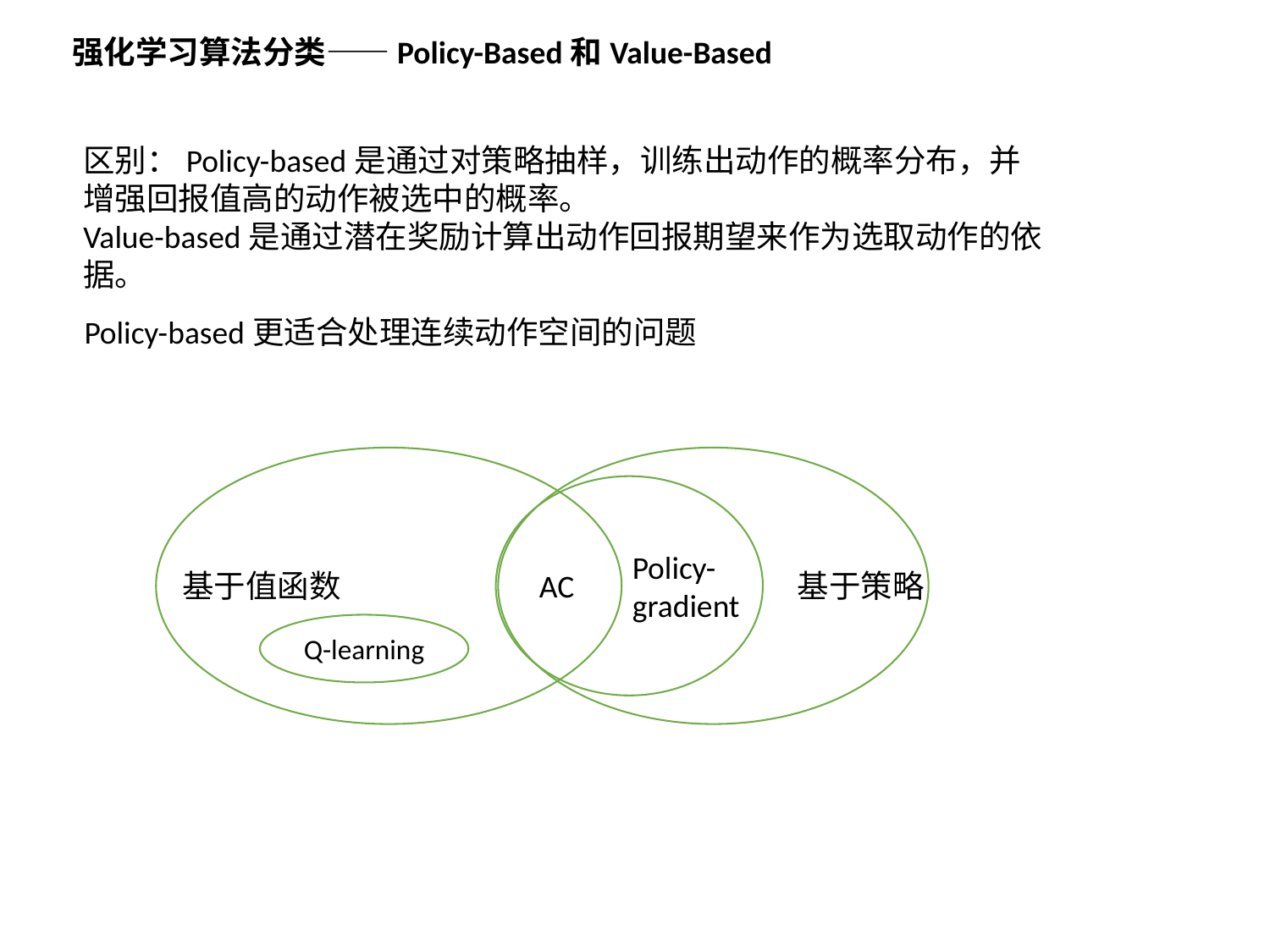

强化学习算法分类——Policy-Based和Value-Based
区别：Policy-based是通过对策略抽样，训练出动作的概率分布，并增强回报值高的动作被选中的概率。
Value-based是通过潜在奖励计算出动作回报期望来作为选取动作的依据。
Policy-based更适合处理连续动作空间的问题

Policy-
gradient

基于值函数
AC
  基于策略

Q-learning